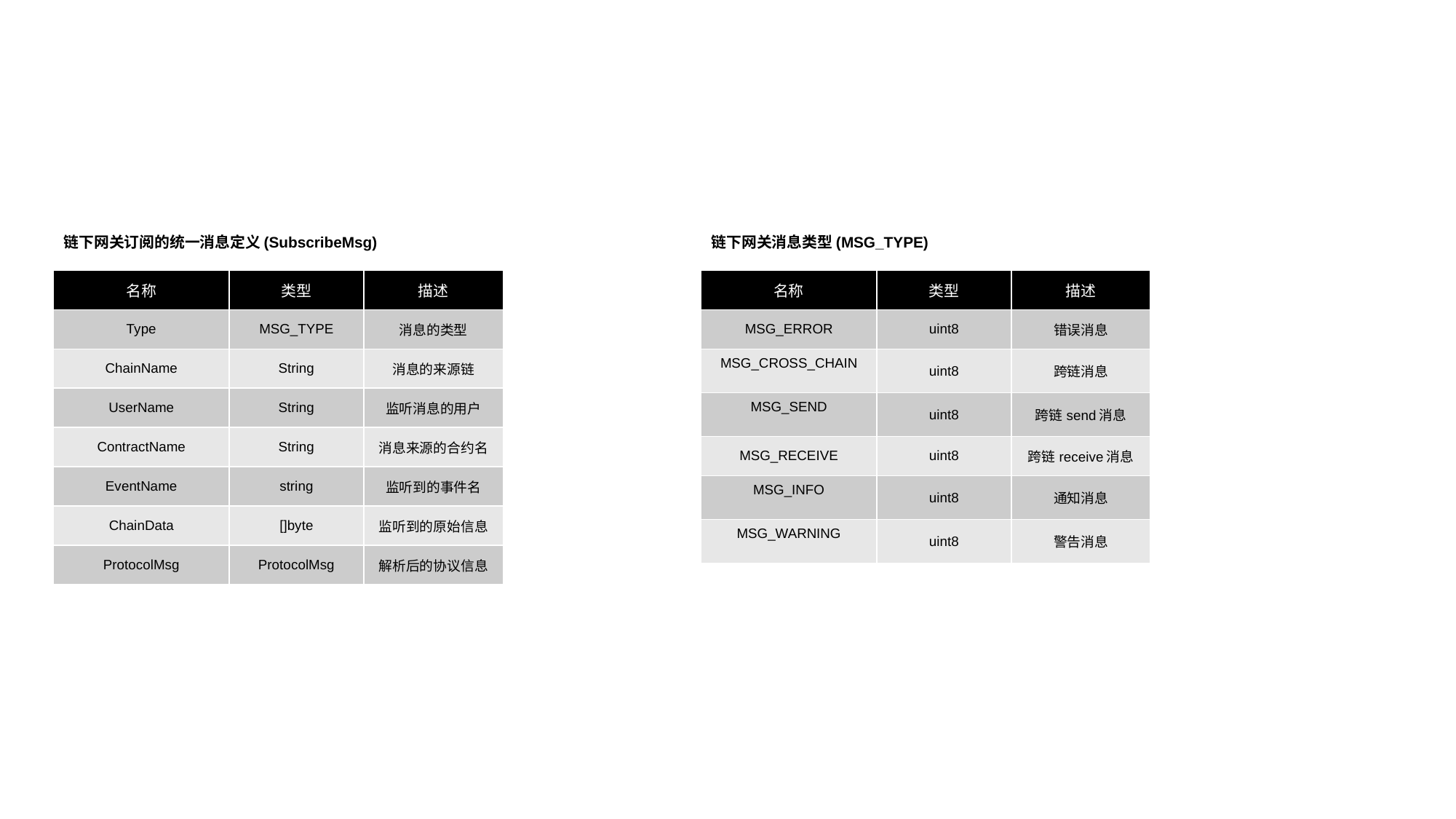

链下网关订阅的统一消息定义(SubscribeMsg)
链下网关消息类型(MSG_TYPE)
| 名称 | 类型 | 描述 |
| --- | --- | --- |
| Type | MSG\_TYPE | 消息的类型 |
| ChainName | String | 消息的来源链 |
| UserName | String | 监听消息的用户 |
| ContractName | String | 消息来源的合约名 |
| EventName | string | 监听到的事件名 |
| ChainData | []byte | 监听到的原始信息 |
| ProtocolMsg | ProtocolMsg | 解析后的协议信息 |
| 名称 | 类型 | 描述 |
| --- | --- | --- |
| MSG\_ERROR | uint8 | 错误消息 |
| MSG\_CROSS\_CHAIN | uint8 | 跨链消息 |
| MSG\_SEND | uint8 | 跨链send消息 |
| MSG\_RECEIVE | uint8 | 跨链receive消息 |
| MSG\_INFO | uint8 | 通知消息 |
| MSG\_WARNING | uint8 | 警告消息 |